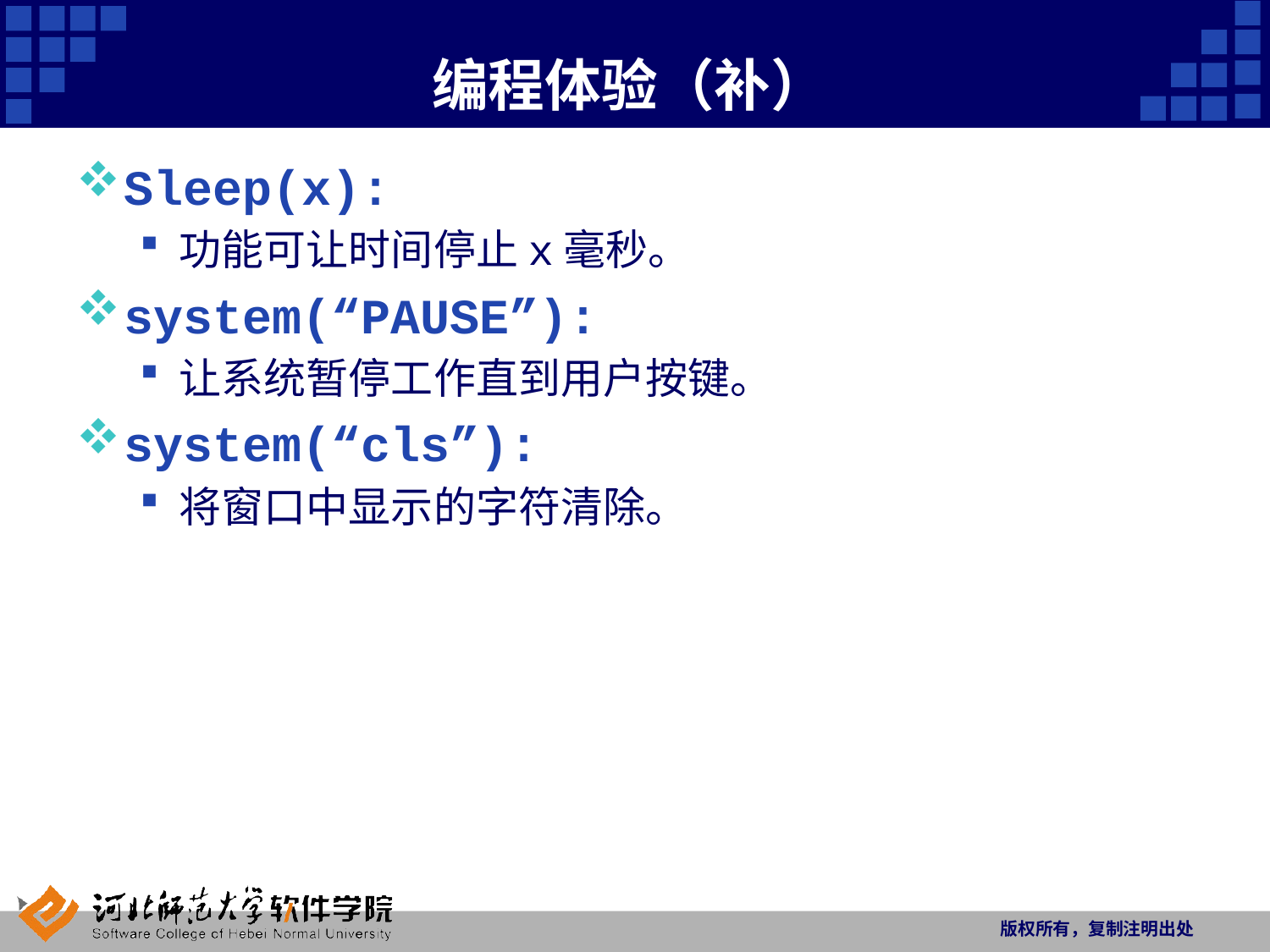

# 编程体验（补）
Sleep(x):
功能可让时间停止x毫秒。
system(“PAUSE”):
让系统暂停工作直到用户按键。
system(“cls”):
将窗口中显示的字符清除。
版权所有，复制注明出处